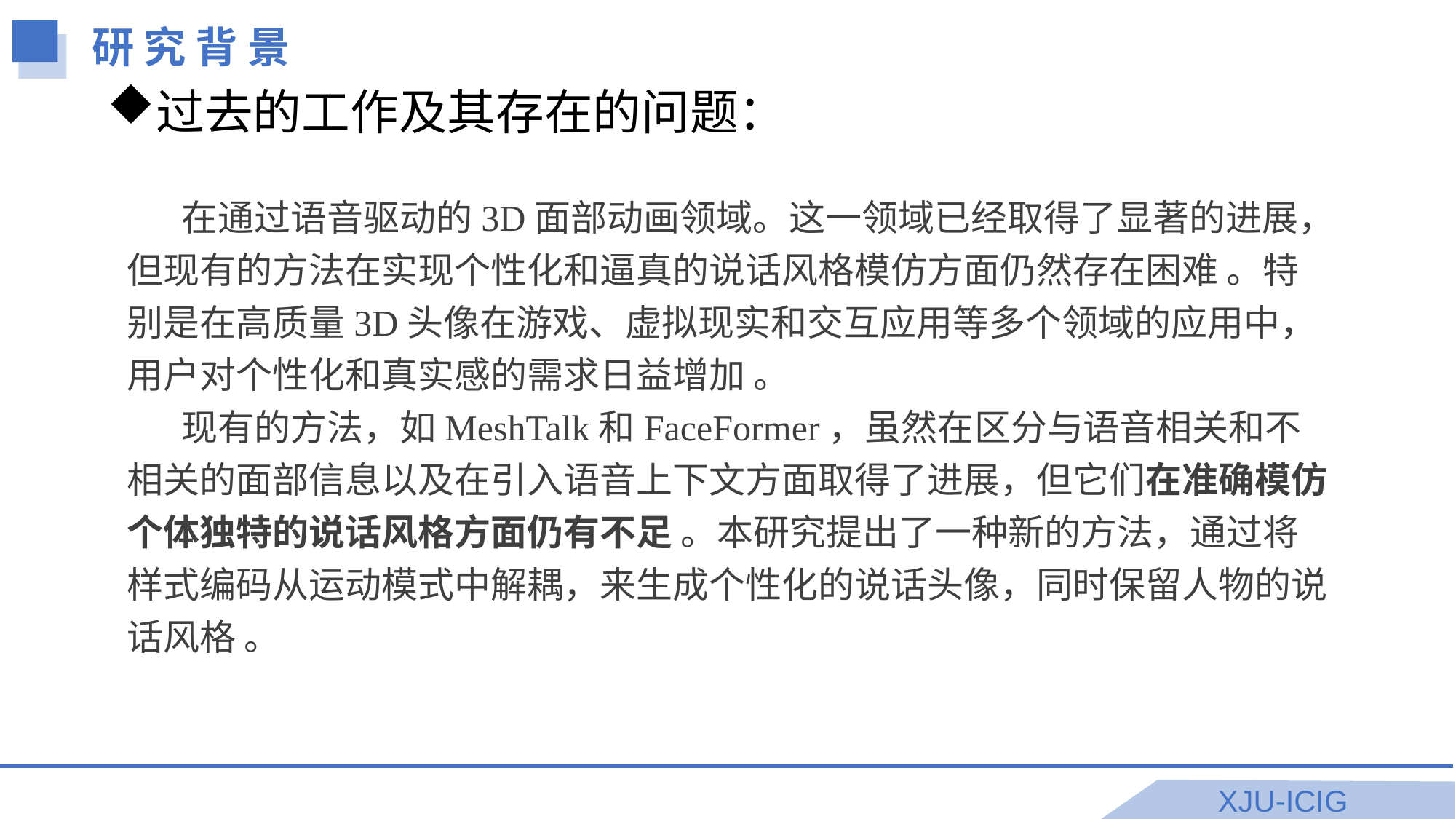

研 究 背 景

过去的工作及其存在的问题：
在通过语音驱动的3D面部动画领域。这一领域已经取得了显著的进展，但现有的方法在实现个性化和逼真的说话风格模仿方面仍然存在困难 。特别是在高质量3D头像在游戏、虚拟现实和交互应用等多个领域的应用中，用户对个性化和真实感的需求日益增加 。
现有的方法，如MeshTalk和FaceFormer，虽然在区分与语音相关和不相关的面部信息以及在引入语音上下文方面取得了进展，但它们在准确模仿个体独特的说话风格方面仍有不足 。本研究提出了一种新的方法，通过将样式编码从运动模式中解耦，来生成个性化的说话头像，同时保留人物的说话风格 。
XJU-ICIG